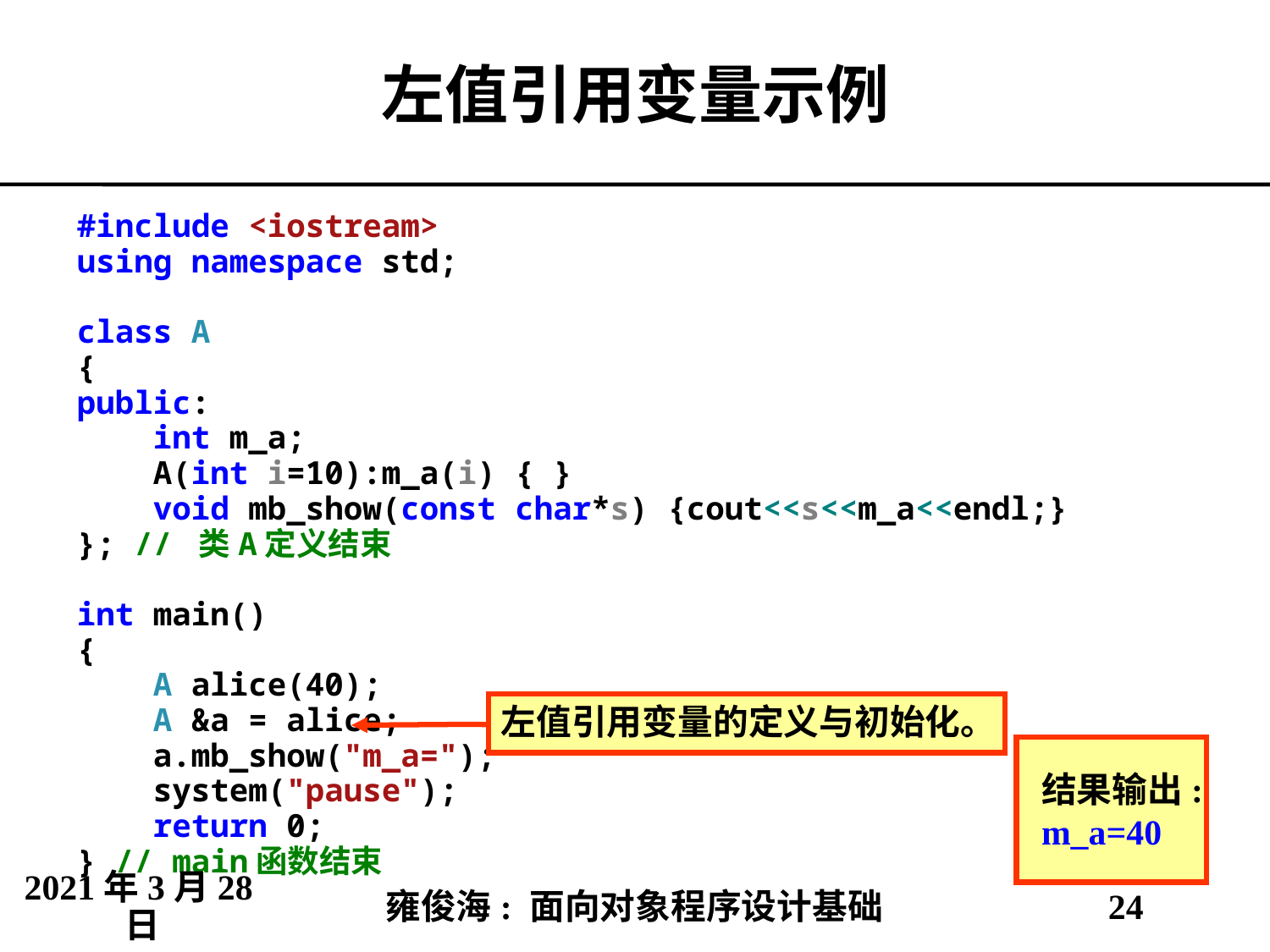

# 左值引用变量示例

#include <iostream>
using namespace std;

class A
{
public:
    int m_a;
    A(int i=10):m_a(i) { }
    void mb_show(const char*s) {cout<<s<<m_a<<endl;}
}; // 类A定义结束

int main()
{
    A alice(40);
    A &a = alice;
    a.mb_show("m_a=");
    system("pause");
    return 0;
} // main函数结束
左值引用变量的定义与初始化。
结果输出:
m_a=40
2021年3月28日
雍俊海: 面向对象程序设计基础
24